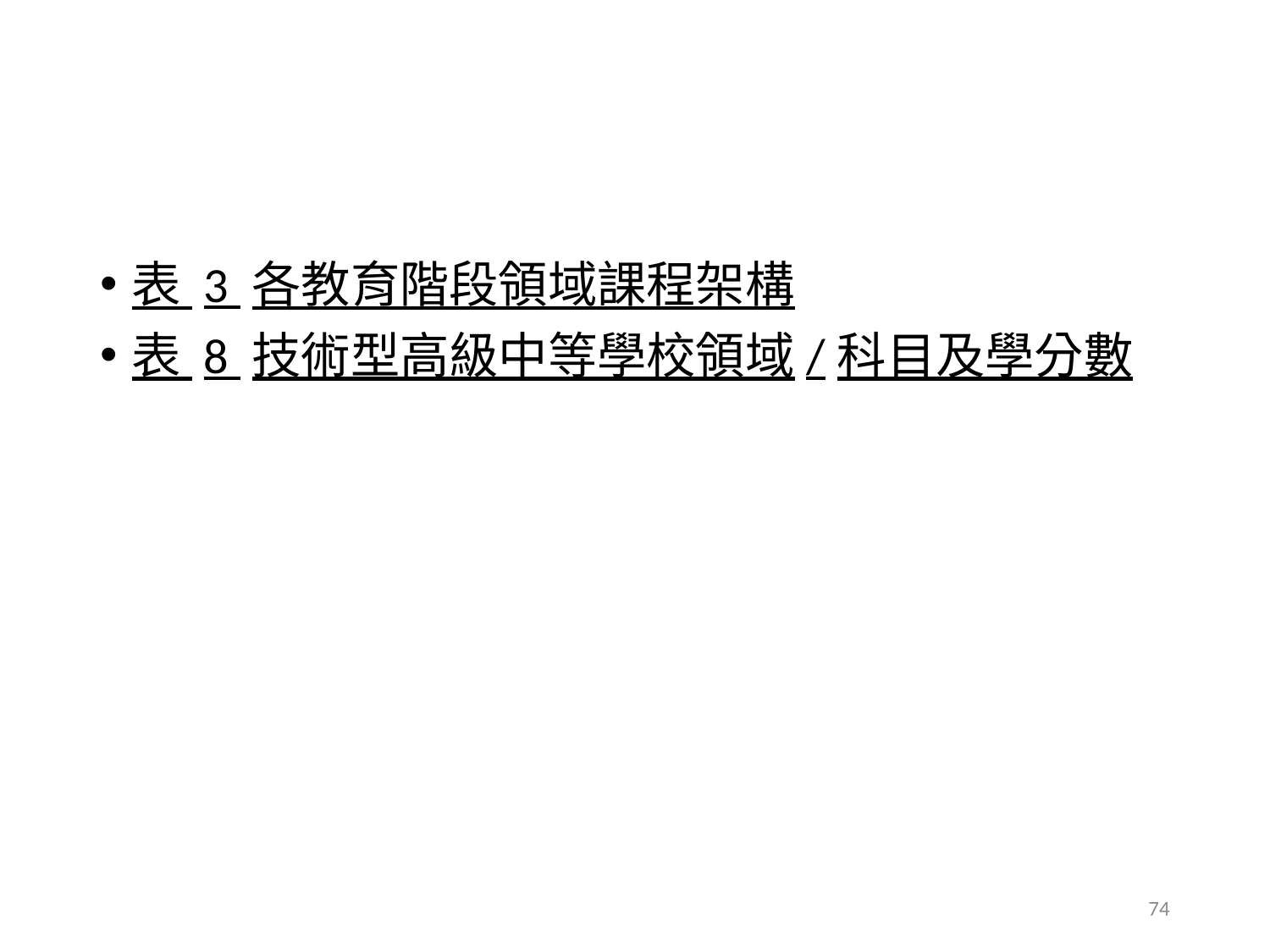

#
表 3 各教育階段領域課程架構
表 8 技術型高級中等學校領域/科目及學分數

74